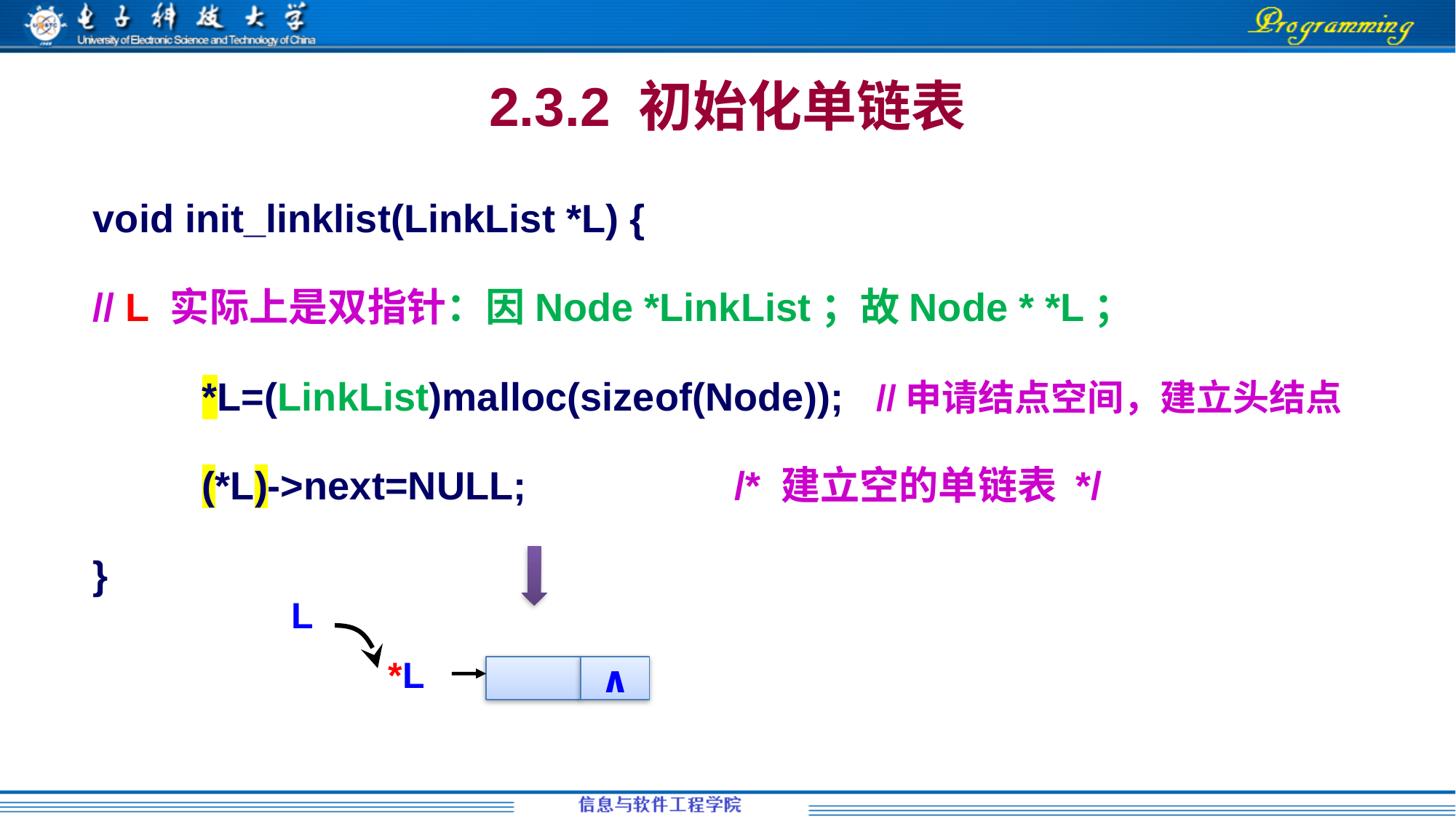

# 2.3.2 初始化单链表
void init_linklist(LinkList *L) {
// L 实际上是双指针：因Node *LinkList；故Node * *L；
	*L=(LinkList)malloc(sizeof(Node));   //申请结点空间，建立头结点
	(*L)->next=NULL;                   /* 建立空的单链表 */
}

*L

∧

L